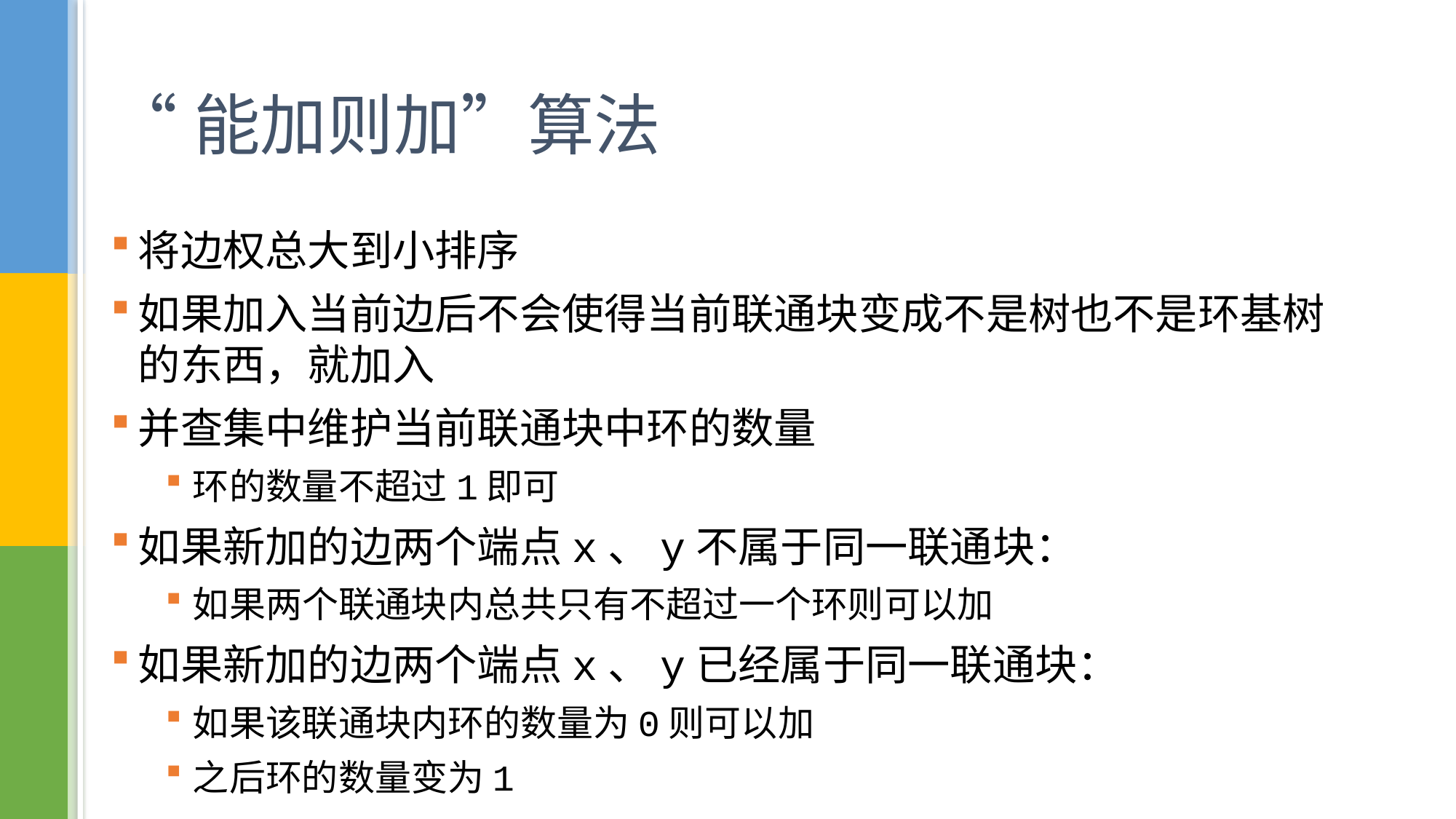

# “能加则加”算法
将边权总大到小排序
如果加入当前边后不会使得当前联通块变成不是树也不是环基树的东西，就加入
并查集中维护当前联通块中环的数量
环的数量不超过1即可
如果新加的边两个端点x、y不属于同一联通块：
如果两个联通块内总共只有不超过一个环则可以加
如果新加的边两个端点x、y已经属于同一联通块：
如果该联通块内环的数量为0则可以加
之后环的数量变为1